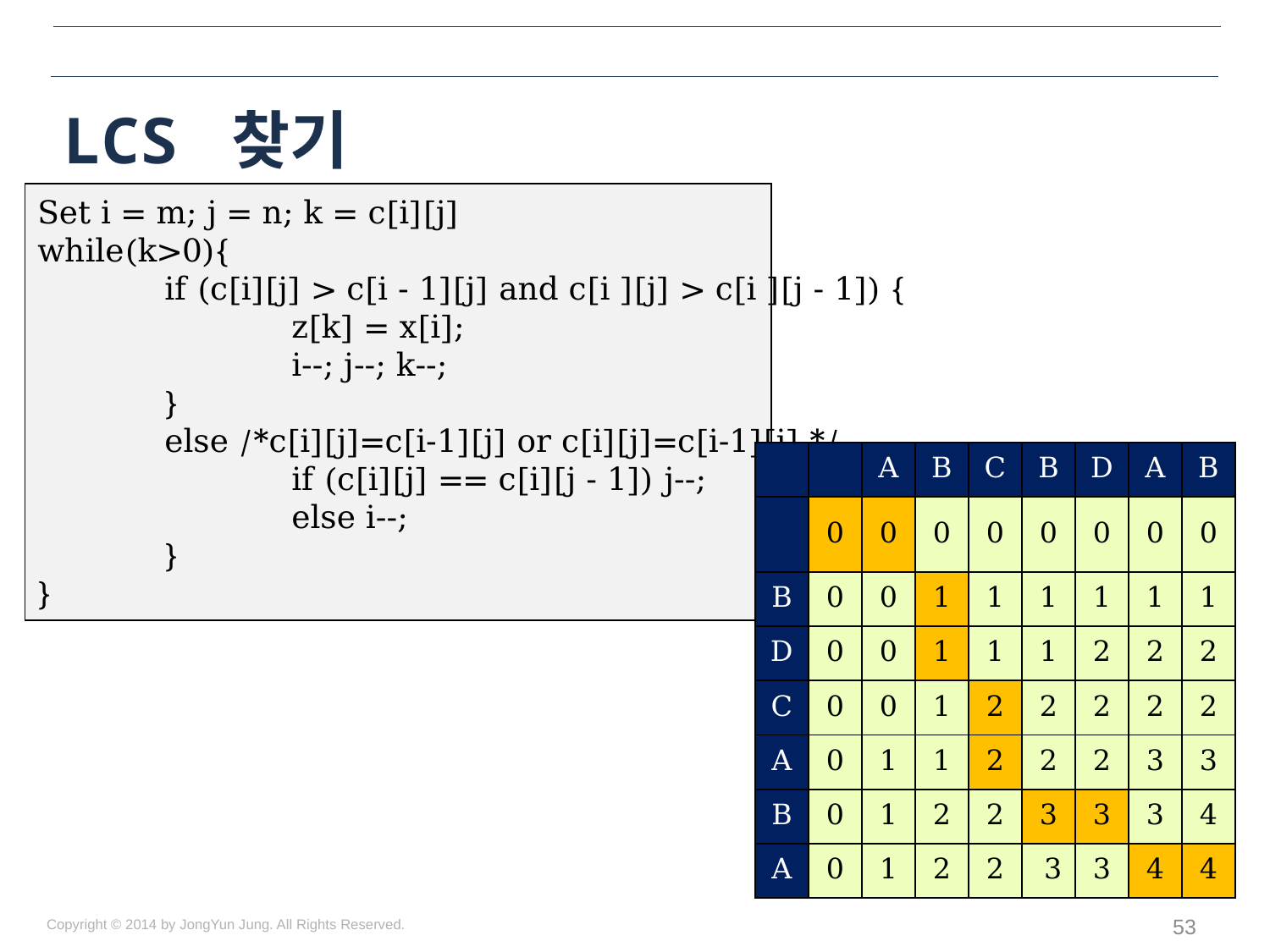

# LCS 찾기
Set i = m; j = n; k = c[i][j]
while(k>0){
	if (c[i][j] > c[i - 1][j] and c[i ][j] > c[i ][j - 1]) {
		z[k] = x[i];
		i--; j--; k--;
	}
	else /*c[i][j]=c[i-1][j] or c[i][j]=c[i-1][j] */
		if (c[i][j] == c[i][j - 1]) j--;
		else i--;
	}
}
|  |  | A | B | C | B | D | A | B |
| --- | --- | --- | --- | --- | --- | --- | --- | --- |
|  | 0 | 0 | 0 | 0 | 0 | 0 | 0 | 0 |
| B | 0 | 0 | 1 | 1 | 1 | 1 | 1 | 1 |
| D | 0 | 0 | 1 | 1 | 1 | 2 | 2 | 2 |
| C | 0 | 0 | 1 | 2 | 2 | 2 | 2 | 2 |
| A | 0 | 1 | 1 | 2 | 2 | 2 | 3 | 3 |
| B | 0 | 1 | 2 | 2 | 3 | 3 | 3 | 4 |
| A | 0 | 1 | 2 | 2 | 3 | 3 | 4 | 4 |
Copyright © 2014 by JongYun Jung. All Rights Reserved.
53